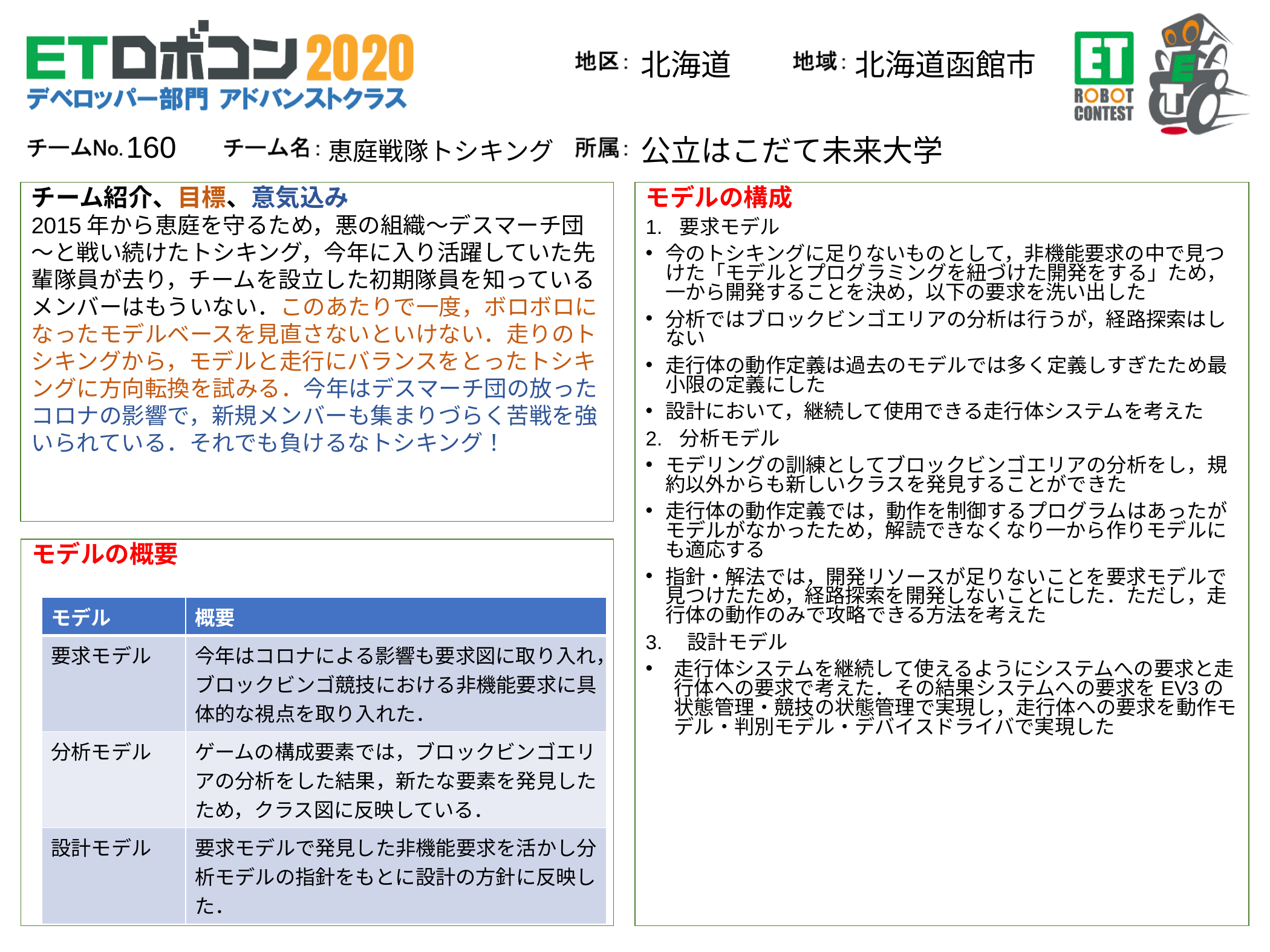

北海道
北海道函館市
160
公立はこだて未来大学
恵庭戦隊トシキング
チーム紹介、目標、意気込み
2015年から恵庭を守るため，悪の組織～デスマーチ団～と戦い続けたトシキング，今年に入り活躍していた先輩隊員が去り，チームを設立した初期隊員を知っているメンバーはもういない．このあたりで一度，ボロボロになったモデルベースを見直さないといけない．走りのトシキングから，モデルと走行にバランスをとったトシキングに方向転換を試みる．今年はデスマーチ団の放ったコロナの影響で，新規メンバーも集まりづらく苦戦を強いられている．それでも負けるなトシキング！
モデルの構成
要求モデル
今のトシキングに足りないものとして，非機能要求の中で見つけた「モデルとプログラミングを紐づけた開発をする」ため，一から開発することを決め，以下の要求を洗い出した
分析ではブロックビンゴエリアの分析は行うが，経路探索はしない
走行体の動作定義は過去のモデルでは多く定義しすぎたため最小限の定義にした
設計において，継続して使用できる走行体システムを考えた
分析モデル
モデリングの訓練としてブロックビンゴエリアの分析をし，規約以外からも新しいクラスを発見することができた
走行体の動作定義では，動作を制御するプログラムはあったがモデルがなかったため，解読できなくなり一から作りモデルにも適応する
指針・解法では，開発リソースが足りないことを要求モデルで見つけたため，経路探索を開発しないことにした．ただし，走行体の動作のみで攻略できる方法を考えた
3.　設計モデル
走行体システムを継続して使えるようにシステムへの要求と走行体への要求で考えた．その結果システムへの要求をEV3の状態管理・競技の状態管理で実現し，走行体への要求を動作モデル・判別モデル・デバイスドライバで実現した

モデルの概要

| モデル | 概要 |
| --- | --- |
| 要求モデル | 今年はコロナによる影響も要求図に取り入れ，ブロックビンゴ競技における非機能要求に具体的な視点を取り入れた． |
| 分析モデル | ゲームの構成要素では，ブロックビンゴエリアの分析をした結果，新たな要素を発見したため，クラス図に反映している． |
| 設計モデル | 要求モデルで発見した非機能要求を活かし分析モデルの指針をもとに設計の方針に反映した． |